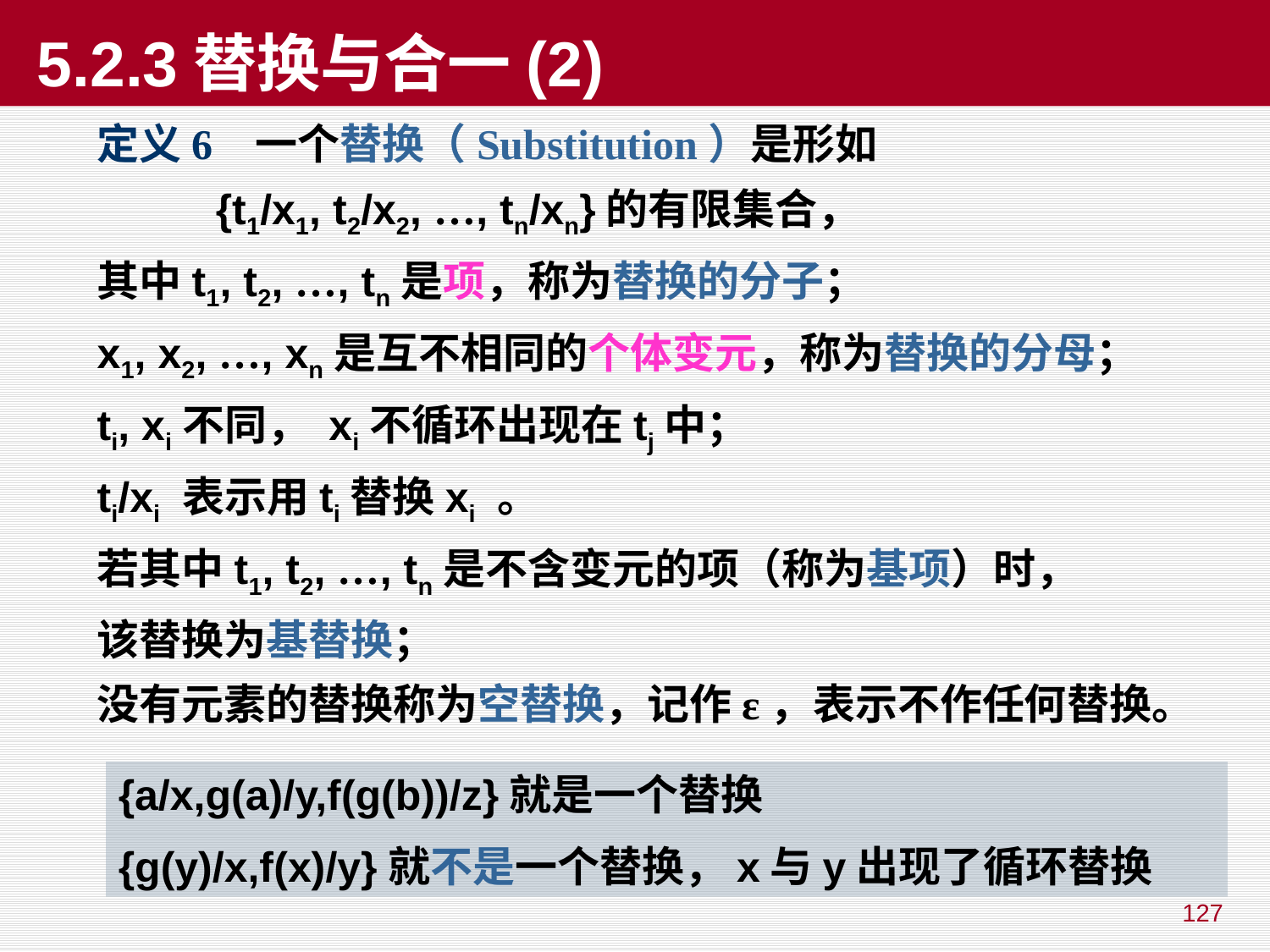

# 5.2.3替换与合一(2)
定义6   一个替换（Substitution）是形如
          {t1/x1, t2/x2, …, tn/xn}的有限集合，
其中t1, t2, …, tn是项，称为替换的分子；
x1, x2, …, xn是互不相同的个体变元，称为替换的分母；
ti, xi不同， xi不循环出现在tj中；
ti/xi 表示用ti替换xi 。
若其中t1, t2, …, tn是不含变元的项（称为基项）时，
该替换为基替换；
没有元素的替换称为空替换，记作ε，表示不作任何替换。
{a/x,g(a)/y,f(g(b))/z}就是一个替换
{g(y)/x,f(x)/y}就不是一个替换，x与y出现了循环替换
127